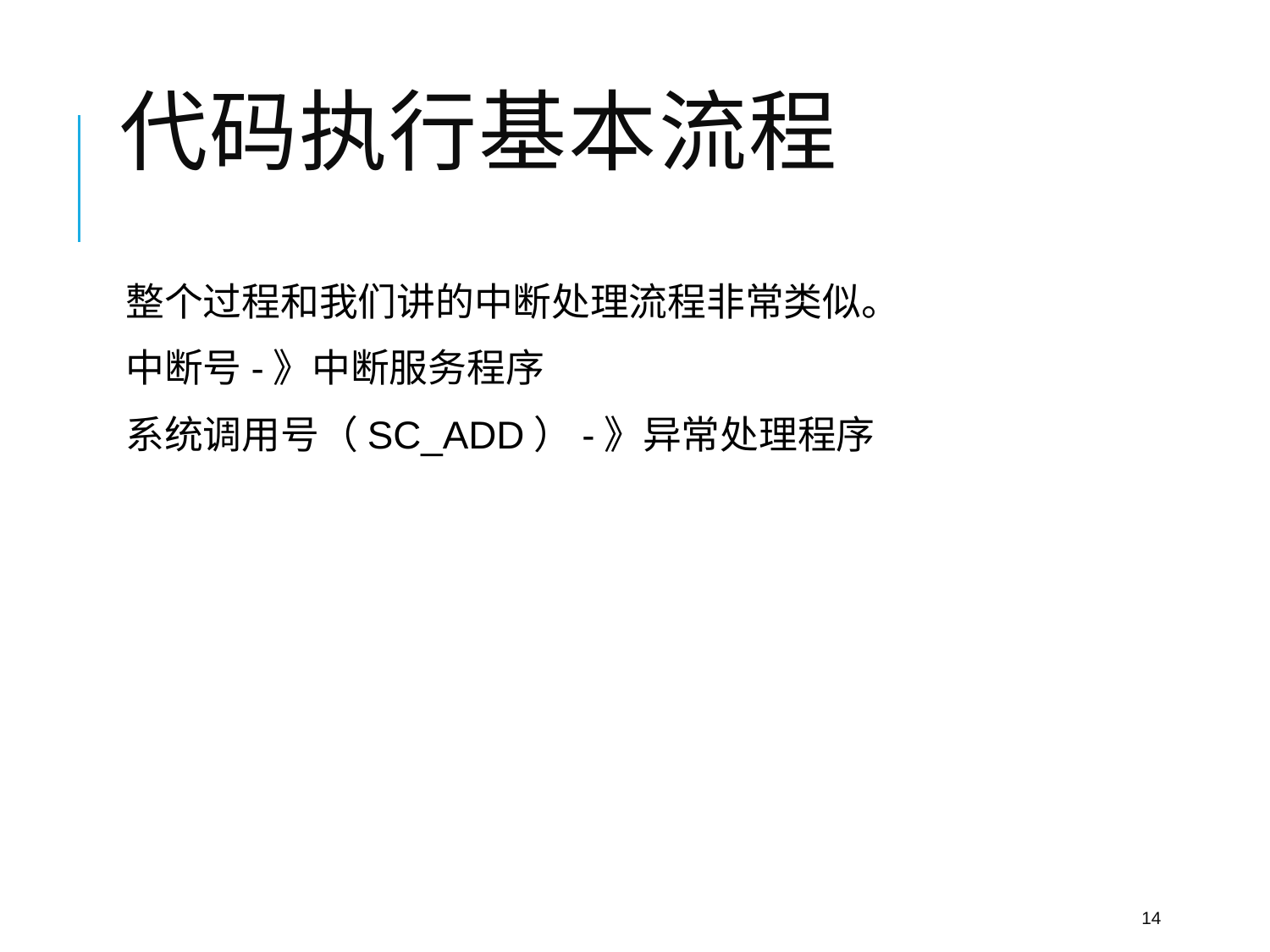

# 代码执行基本流程
整个过程和我们讲的中断处理流程非常类似。
中断号-》中断服务程序
系统调用号（SC_ADD）-》异常处理程序

14